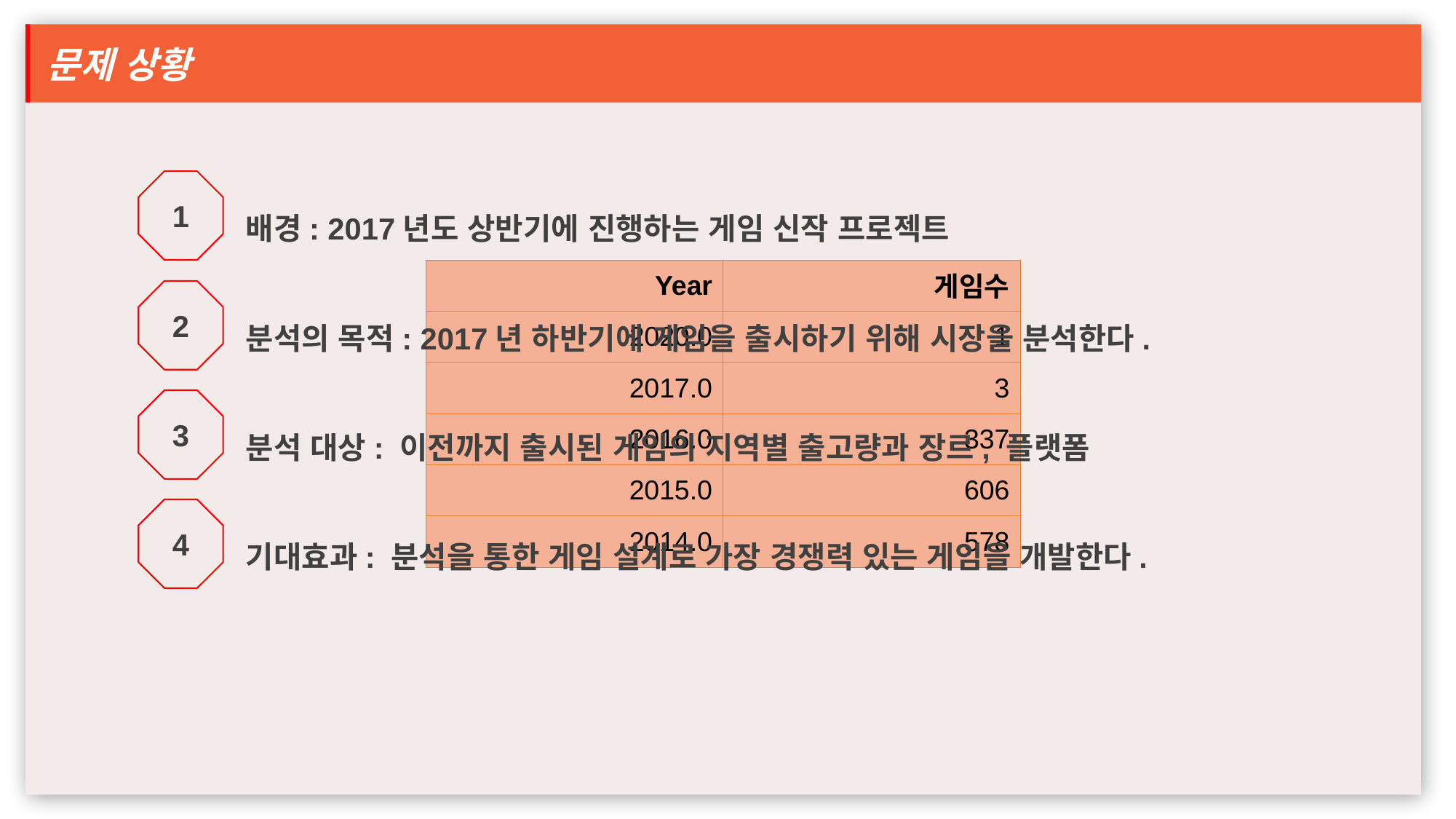

문제 상황

배경: 2017년도 상반기에 진행하는 게임 신작 프로젝트
1
| Year | 게임수 |
| --- | --- |
| 2020.0 | 1 |
| 2017.0 | 3 |
| 2016.0 | 337 |
| 2015.0 | 606 |
| 2014.0 | 578 |

분석의 목적: 2017년 하반기에 게임을 출시하기 위해 시장을 분석한다.
2

분석 대상: 이전까지 출시된 게임의 지역별 출고량과 장르, 플랫폼
3

기대효과: 분석을 통한 게임 설계로 가장 경쟁력 있는 게임을 개발한다.
4